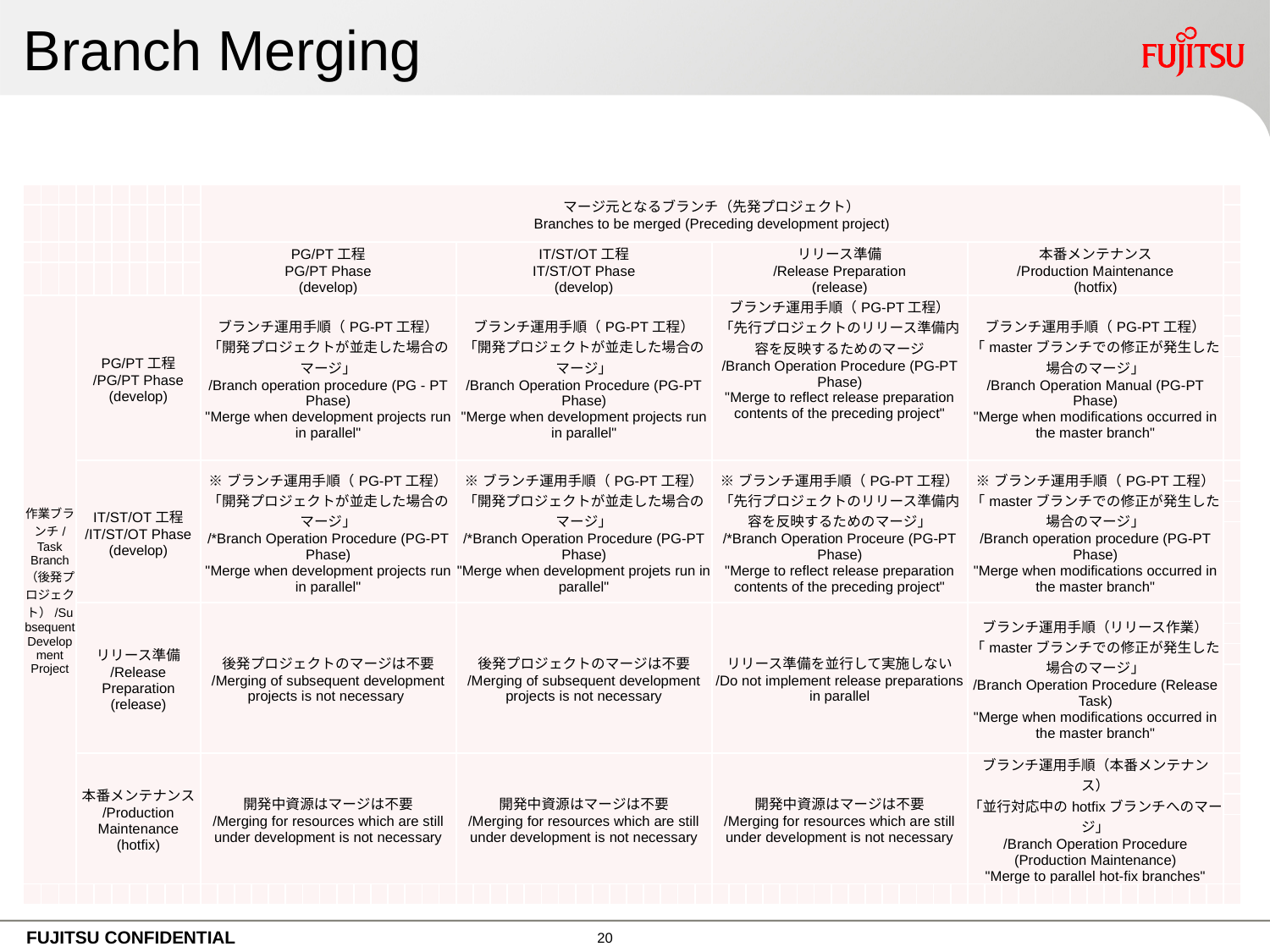

# Branch Merging
|  |  |  |  |  |  |  |  |  |  | マージ元となるブランチ（先発プロジェクト） Branches to be merged (Preceding development project) |  |  |  |  |  |  |  |  |  |  |  |  |  |  |  |  |  |  |  |  |  |  |  |  |  |  |  |  |  |  |  |  |  |  |  |  |  |  |  |  |  |  |  |  |  |  |  |  |  |  |  |  |  |  |  |  |  |  |  |  |
| --- | --- | --- | --- | --- | --- | --- | --- | --- | --- | --- | --- | --- | --- | --- | --- | --- | --- | --- | --- | --- | --- | --- | --- | --- | --- | --- | --- | --- | --- | --- | --- | --- | --- | --- | --- | --- | --- | --- | --- | --- | --- | --- | --- | --- | --- | --- | --- | --- | --- | --- | --- | --- | --- | --- | --- | --- | --- | --- | --- | --- | --- | --- | --- | --- | --- | --- | --- | --- | --- | --- |
|  |  |  |  |  |  |  |  |  |  |  |  |  |  |  |  |  |  |  |  |  |  |  |  |  |  |  |  |  |  |  |  |  |  |  |  |  |  |  |  |  |  |  |  |  |  |  |  |  |  |  |  |  |  |  |  |  |  |  |  |  |  |  |  |  |  |  |  |  |  |  |
|  |  |  |  |  |  |  |  |  |  | PG/PT工程 PG/PT Phase (develop) |  |  |  |  |  |  |  |  |  |  |  |  |  |  | IT/ST/OT工程 IT/ST/OT Phase (develop) |  |  |  |  |  |  |  |  |  |  |  |  |  |  | リリース準備 /Release Preparation (release) |  |  |  |  |  |  |  |  |  |  |  |  |  |  | 本番メンテナンス /Production Maintenance (hotfix) |  |  |  |  |  |  |  |  |  |  |  |  |  |  |  |
|  |  |  |  |  |  |  |  |  |  |  |  |  |  |  |  |  |  |  |  |  |  |  |  |  |  |  |  |  |  |  |  |  |  |  |  |  |  |  |  |  |  |  |  |  |  |  |  |  |  |  |  |  |  |  |  |  |  |  |  |  |  |  |  |  |  |  |  |  |  |  |
| 作業ブランチ/Task Branch （後発プロジェクト）/Subsequent Development Project |  |  | PG/PT工程 /PG/PT Phase (develop) |  |  |  |  |  |  | ブランチ運用手順（PG-PT工程） 「開発プロジェクトが並走した場合のマージ」 /Branch operation procedure (PG - PT Phase) "Merge when development projects run in parallel" |  |  |  |  |  |  |  |  |  |  |  |  |  |  | ブランチ運用手順（PG-PT工程） 「開発プロジェクトが並走した場合のマージ」 /Branch Operation Procedure (PG-PT Phase) "Merge when development projects run in parallel" |  |  |  |  |  |  |  |  |  |  |  |  |  |  | ブランチ運用手順（PG-PT工程） 「先行プロジェクトのリリース準備内容を反映するためのマージ /Branch Operation Procedure (PG-PT Phase) "Merge to reflect release preparation contents of the preceding project" |  |  |  |  |  |  |  |  |  |  |  |  |  |  | ブランチ運用手順（PG-PT工程） 「masterブランチでの修正が発生した場合のマージ」 /Branch Operation Manual (PG-PT Phase) "Merge when modifications occurred in the master branch" |  |  |  |  |  |  |  |  |  |  |  |  |  |  |  |
|  |  |  |  |  |  |  |  |  |  |  |  |  |  |  |  |  |  |  |  |  |  |  |  |  |  |  |  |  |  |  |  |  |  |  |  |  |  |  |  |  |  |  |  |  |  |  |  |  |  |  |  |  |  |  |  |  |  |  |  |  |  |  |  |  |  |  |  |  |  |  |
|  |  |  |  |  |  |  |  |  |  |  |  |  |  |  |  |  |  |  |  |  |  |  |  |  |  |  |  |  |  |  |  |  |  |  |  |  |  |  |  |  |  |  |  |  |  |  |  |  |  |  |  |  |  |  |  |  |  |  |  |  |  |  |  |  |  |  |  |  |  |  |
|  |  |  |  |  |  |  |  |  |  |  |  |  |  |  |  |  |  |  |  |  |  |  |  |  |  |  |  |  |  |  |  |  |  |  |  |  |  |  |  |  |  |  |  |  |  |  |  |  |  |  |  |  |  |  |  |  |  |  |  |  |  |  |  |  |  |  |  |  |  |  |
|  |  |  | IT/ST/OT工程 /IT/ST/OT Phase (develop) |  |  |  |  |  |  | ※ブランチ運用手順（PG-PT工程） 「開発プロジェクトが並走した場合のマージ」 /\*Branch Operation Procedure (PG-PT Phase) "Merge when development projects run in parallel" |  |  |  |  |  |  |  |  |  |  |  |  |  |  | ※ブランチ運用手順（PG-PT工程） 「開発プロジェクトが並走した場合のマージ」 /\*Branch Operation Procedure (PG-PT Phase) "Merge when development projets run in parallel" |  |  |  |  |  |  |  |  |  |  |  |  |  |  | ※ブランチ運用手順（PG-PT工程） 「先行プロジェクトのリリース準備内容を反映するためのマージ」 /\*Branch Operation Proceure (PG-PT Phase) "Merge to reflect release preparation contents of the preceding project" |  |  |  |  |  |  |  |  |  |  |  |  |  |  | ※ブランチ運用手順（PG-PT工程） 「masterブランチでの修正が発生した場合のマージ」 /Branch operation procedure (PG-PT Phase) "Merge when modifications occurred in the master branch" |  |  |  |  |  |  |  |  |  |  |  |  |  |  |  |
|  |  |  |  |  |  |  |  |  |  |  |  |  |  |  |  |  |  |  |  |  |  |  |  |  |  |  |  |  |  |  |  |  |  |  |  |  |  |  |  |  |  |  |  |  |  |  |  |  |  |  |  |  |  |  |  |  |  |  |  |  |  |  |  |  |  |  |  |  |  |  |
|  |  |  |  |  |  |  |  |  |  |  |  |  |  |  |  |  |  |  |  |  |  |  |  |  |  |  |  |  |  |  |  |  |  |  |  |  |  |  |  |  |  |  |  |  |  |  |  |  |  |  |  |  |  |  |  |  |  |  |  |  |  |  |  |  |  |  |  |  |  |  |
|  |  |  |  |  |  |  |  |  |  |  |  |  |  |  |  |  |  |  |  |  |  |  |  |  |  |  |  |  |  |  |  |  |  |  |  |  |  |  |  |  |  |  |  |  |  |  |  |  |  |  |  |  |  |  |  |  |  |  |  |  |  |  |  |  |  |  |  |  |  |  |
|  |  |  | リリース準備 /Release Preparation (release) |  |  |  |  |  |  | 後発プロジェクトのマージは不要 /Merging of subsequent development projects is not necessary |  |  |  |  |  |  |  |  |  |  |  |  |  |  | 後発プロジェクトのマージは不要 /Merging of subsequent development projects is not necessary |  |  |  |  |  |  |  |  |  |  |  |  |  |  | リリース準備を並行して実施しない /Do not implement release preparations in parallel |  |  |  |  |  |  |  |  |  |  |  |  |  |  | ブランチ運用手順（リリース作業） 「masterブランチでの修正が発生した場合のマージ」 /Branch Operation Procedure (Release Task) "Merge when modifications occurred in the master branch" |  |  |  |  |  |  |  |  |  |  |  |  |  |  |  |
|  |  |  |  |  |  |  |  |  |  |  |  |  |  |  |  |  |  |  |  |  |  |  |  |  |  |  |  |  |  |  |  |  |  |  |  |  |  |  |  |  |  |  |  |  |  |  |  |  |  |  |  |  |  |  |  |  |  |  |  |  |  |  |  |  |  |  |  |  |  |  |
|  |  |  |  |  |  |  |  |  |  |  |  |  |  |  |  |  |  |  |  |  |  |  |  |  |  |  |  |  |  |  |  |  |  |  |  |  |  |  |  |  |  |  |  |  |  |  |  |  |  |  |  |  |  |  |  |  |  |  |  |  |  |  |  |  |  |  |  |  |  |  |
|  |  |  |  |  |  |  |  |  |  |  |  |  |  |  |  |  |  |  |  |  |  |  |  |  |  |  |  |  |  |  |  |  |  |  |  |  |  |  |  |  |  |  |  |  |  |  |  |  |  |  |  |  |  |  |  |  |  |  |  |  |  |  |  |  |  |  |  |  |  |  |
|  |  |  | 本番メンテナンス /Production Maintenance (hotfix) |  |  |  |  |  |  | 開発中資源はマージは不要 /Merging for resources which are still under development is not necessary |  |  |  |  |  |  |  |  |  |  |  |  |  |  | 開発中資源はマージは不要 /Merging for resources which are still under development is not necessary |  |  |  |  |  |  |  |  |  |  |  |  |  |  | 開発中資源はマージは不要 /Merging for resources which are still under development is not necessary |  |  |  |  |  |  |  |  |  |  |  |  |  |  | ブランチ運用手順（本番メンテナンス） 「並行対応中のhotfixブランチへのマージ」 /Branch Operation Procedure (Production Maintenance) "Merge to parallel hot-fix branches" |  |  |  |  |  |  |  |  |  |  |  |  |  |  |  |
|  |  |  |  |  |  |  |  |  |  |  |  |  |  |  |  |  |  |  |  |  |  |  |  |  |  |  |  |  |  |  |  |  |  |  |  |  |  |  |  |  |  |  |  |  |  |  |  |  |  |  |  |  |  |  |  |  |  |  |  |  |  |  |  |  |  |  |  |  |  |  |
|  |  |  |  |  |  |  |  |  |  |  |  |  |  |  |  |  |  |  |  |  |  |  |  |  |  |  |  |  |  |  |  |  |  |  |  |  |  |  |  |  |  |  |  |  |  |  |  |  |  |  |  |  |  |  |  |  |  |  |  |  |  |  |  |  |  |  |  |  |  |  |
|  |  |  |  |  |  |  |  |  |  |  |  |  |  |  |  |  |  |  |  |  |  |  |  |  |  |  |  |  |  |  |  |  |  |  |  |  |  |  |  |  |  |  |  |  |  |  |  |  |  |  |  |  |  |  |  |  |  |  |  |  |  |  |  |  |  |  |  |  |  |  |
|  |  |  |  |  |  |  |  |  |  |  |  |  |  |  |  |  |  |  |  |  |  |  |  |  |  |  |  |  |  |  |  |  |  |  |  |  |  |  |  |  |  |  |  |  |  |  |  |  |  |  |  |  |  |  |  |  |  |  |  |  |  |  |  |  |  |  |  |  |  |  |
20